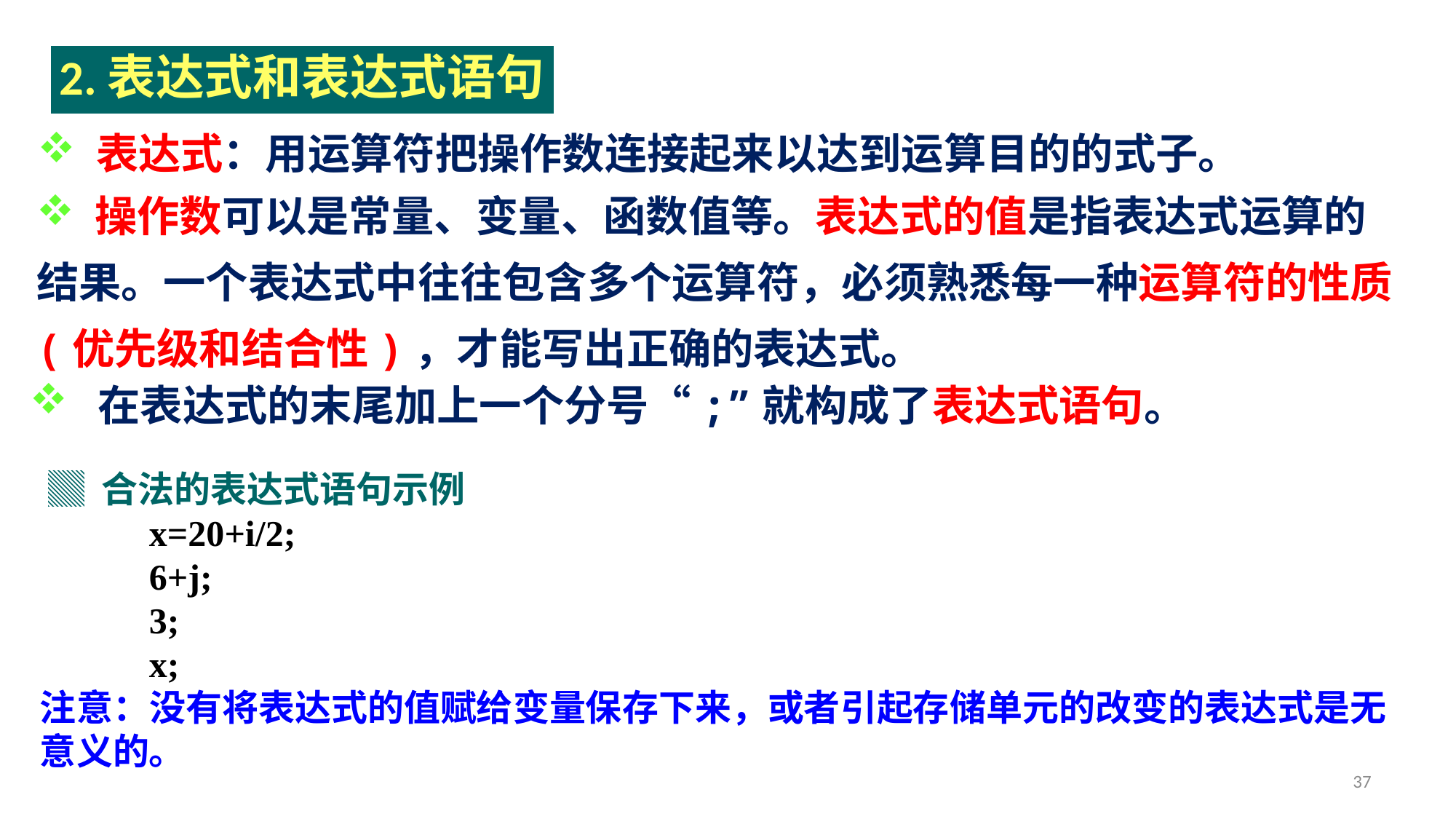

2.表达式和表达式语句
 表达式：用运算符把操作数连接起来以达到运算目的的式子。
 操作数可以是常量、变量、函数值等。表达式的值是指表达式运算的结果。一个表达式中往往包含多个运算符，必须熟悉每一种运算符的性质(优先级和结合性)，才能写出正确的表达式。
  在表达式的末尾加上一个分号“;”就构成了表达式语句。
 ▓ 合法的表达式语句示例
	x=20+i/2;
	6+j;
	3;
	x;
注意：没有将表达式的值赋给变量保存下来，或者引起存储单元的改变的表达式是无意义的。
37